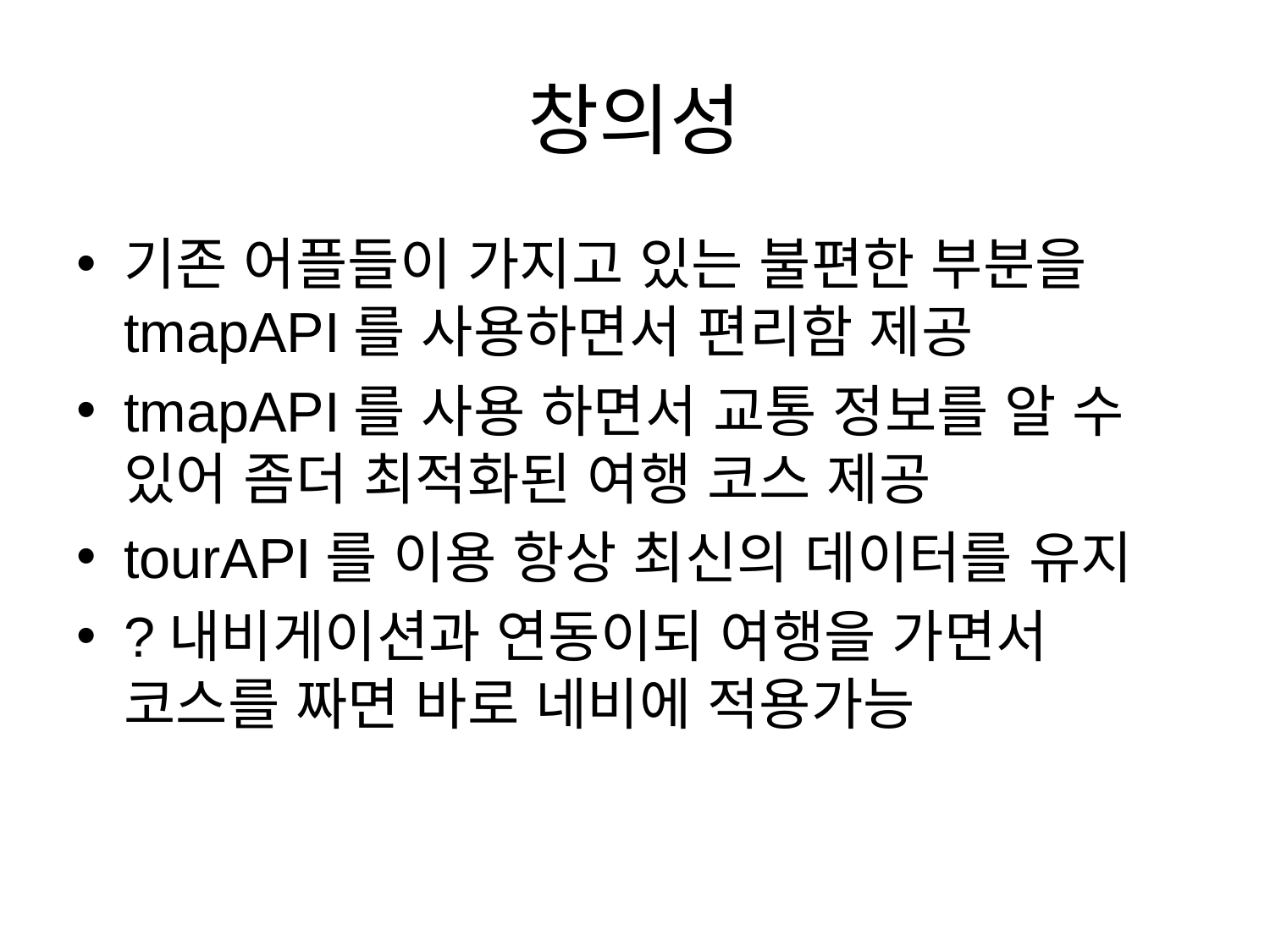

# 창의성
기존 어플들이 가지고 있는 불편한 부분을 tmapAPI를 사용하면서 편리함 제공
tmapAPI를 사용 하면서 교통 정보를 알 수 있어 좀더 최적화된 여행 코스 제공
tourAPI를 이용 항상 최신의 데이터를 유지
?내비게이션과 연동이되 여행을 가면서 코스를 짜면 바로 네비에 적용가능